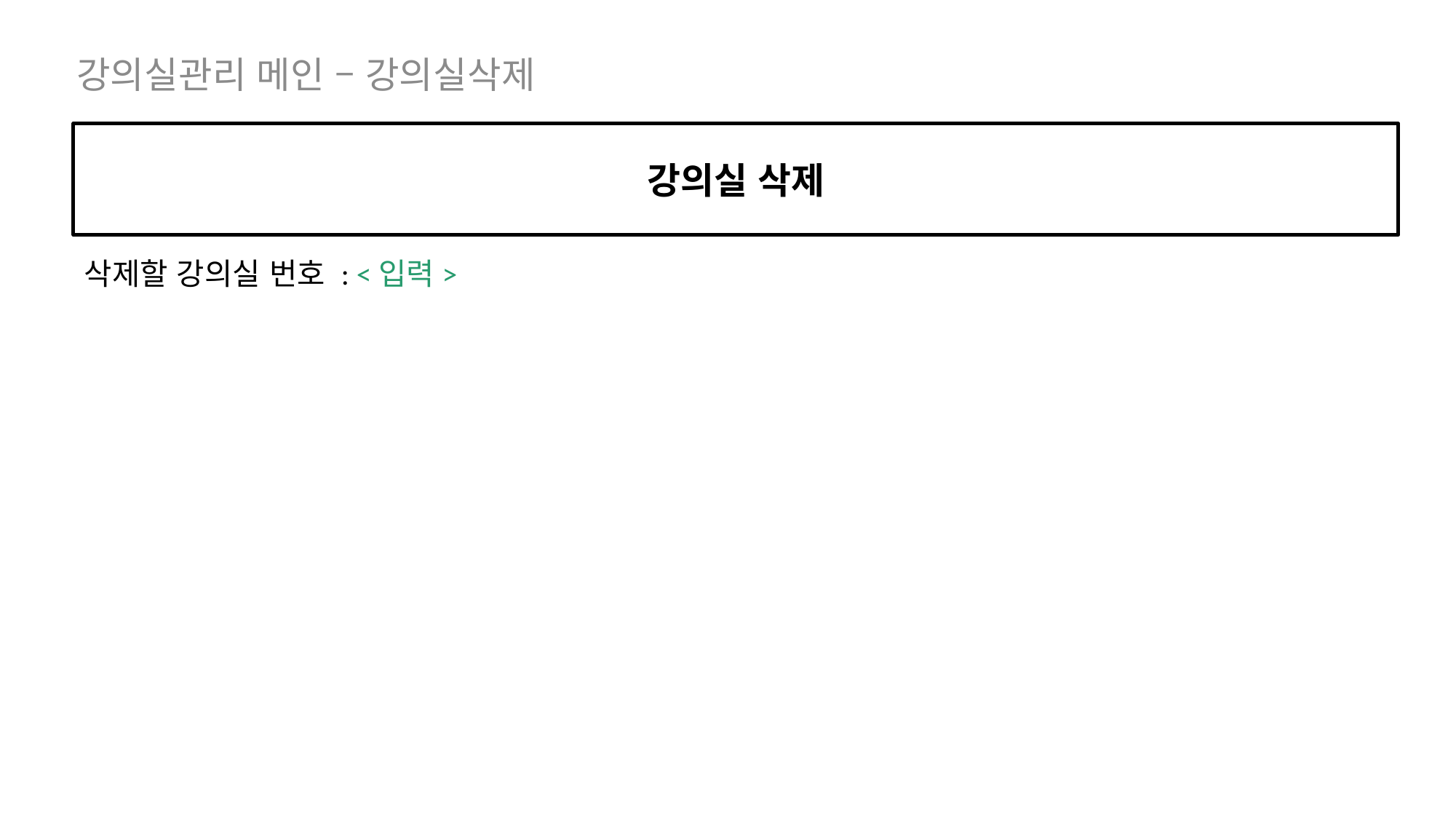

강의실관리 메인 – 강의실삭제
강의실 삭제
삭제할 강의실 번호 : <입력>